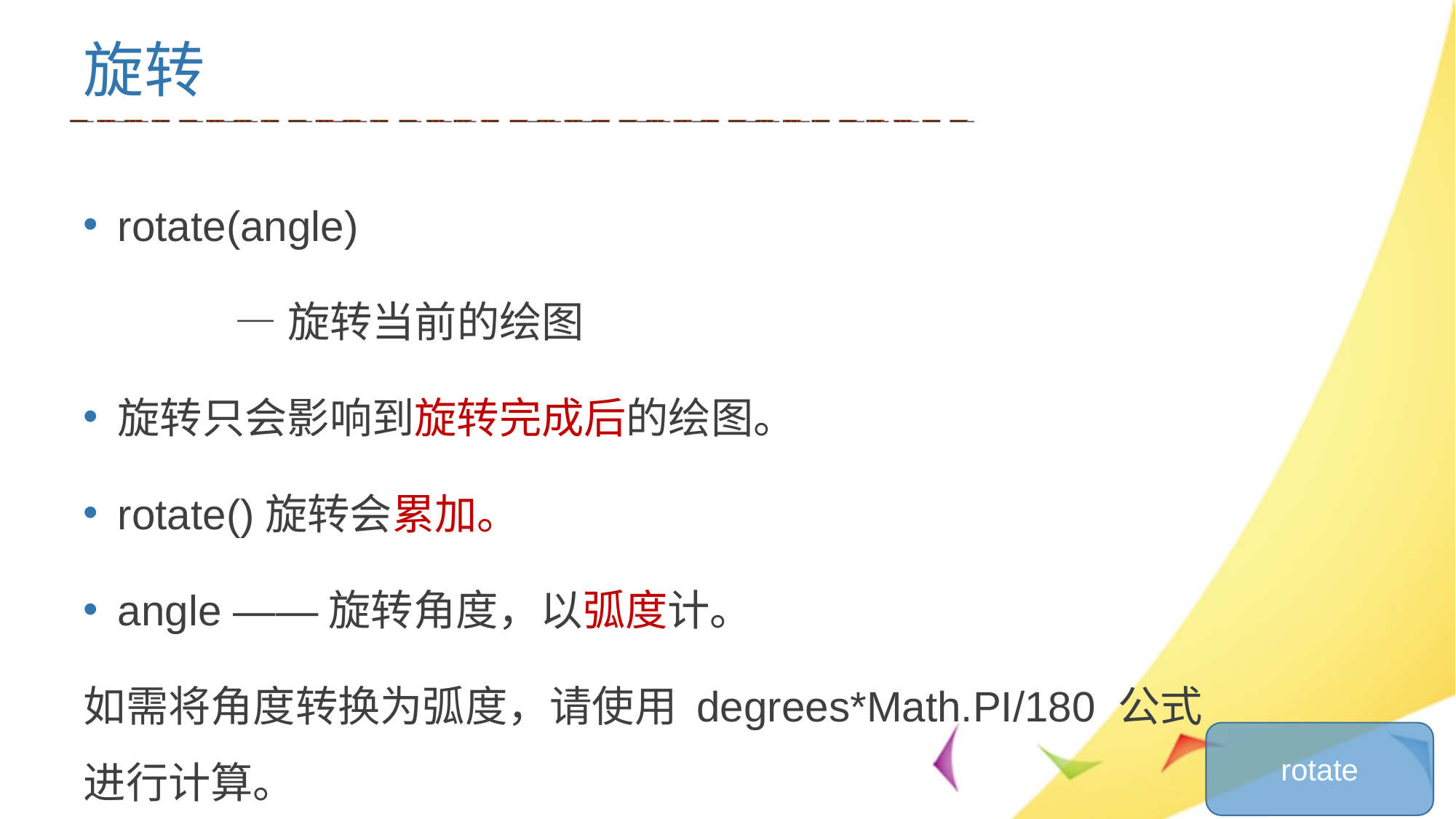

# 旋转
rotate(angle)
                —旋转当前的绘图
旋转只会影响到旋转完成后的绘图。
rotate()旋转会累加。
angle ——旋转角度，以弧度计。
如需将角度转换为弧度，请使用 degrees*Math.PI/180 公式进行计算。

rotate